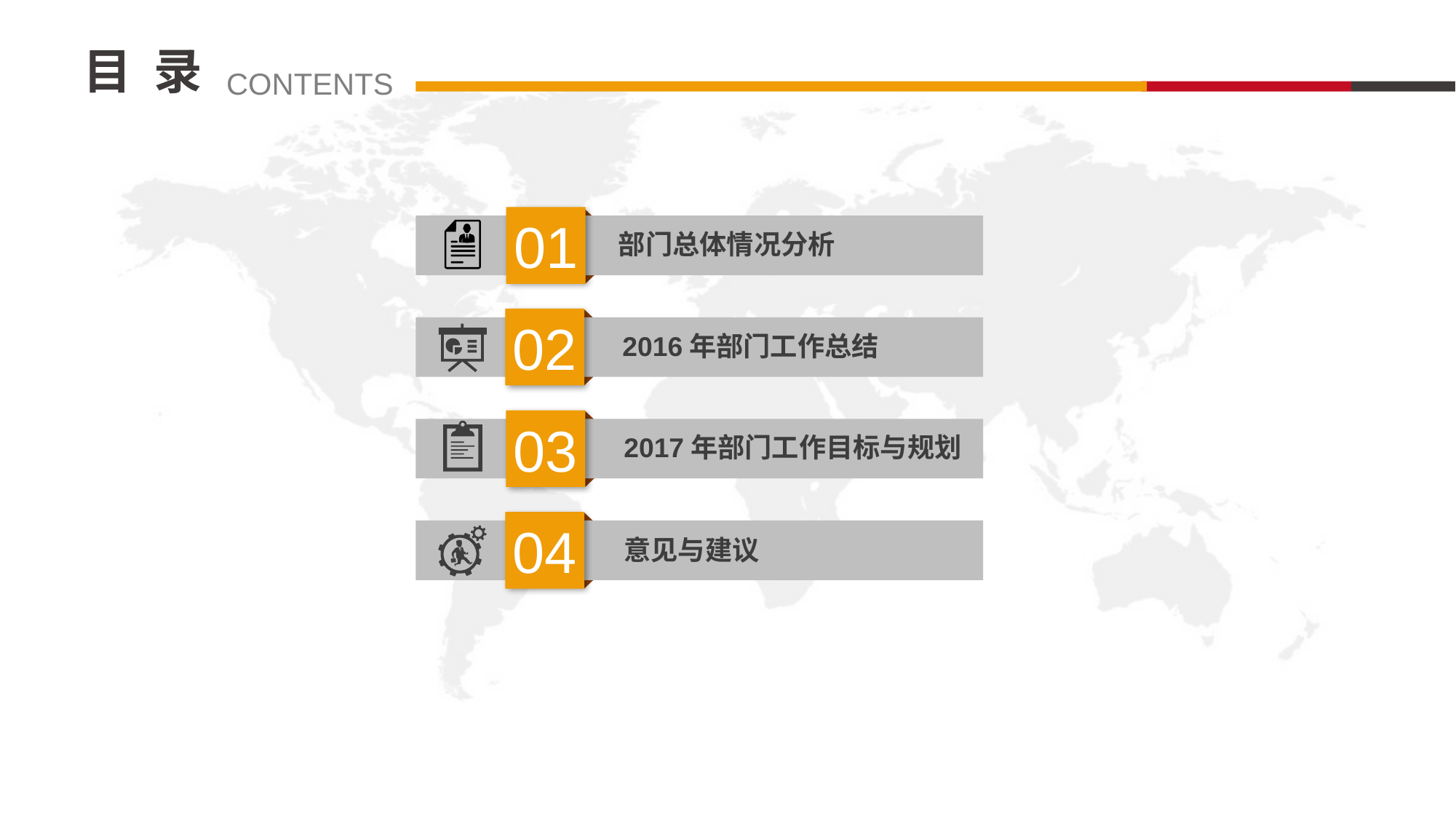

目  录
CONTENTS

01

部门总体情况分析

02

2016年部门工作总结
03

2017年部门工作目标与规划

04

意见与建议